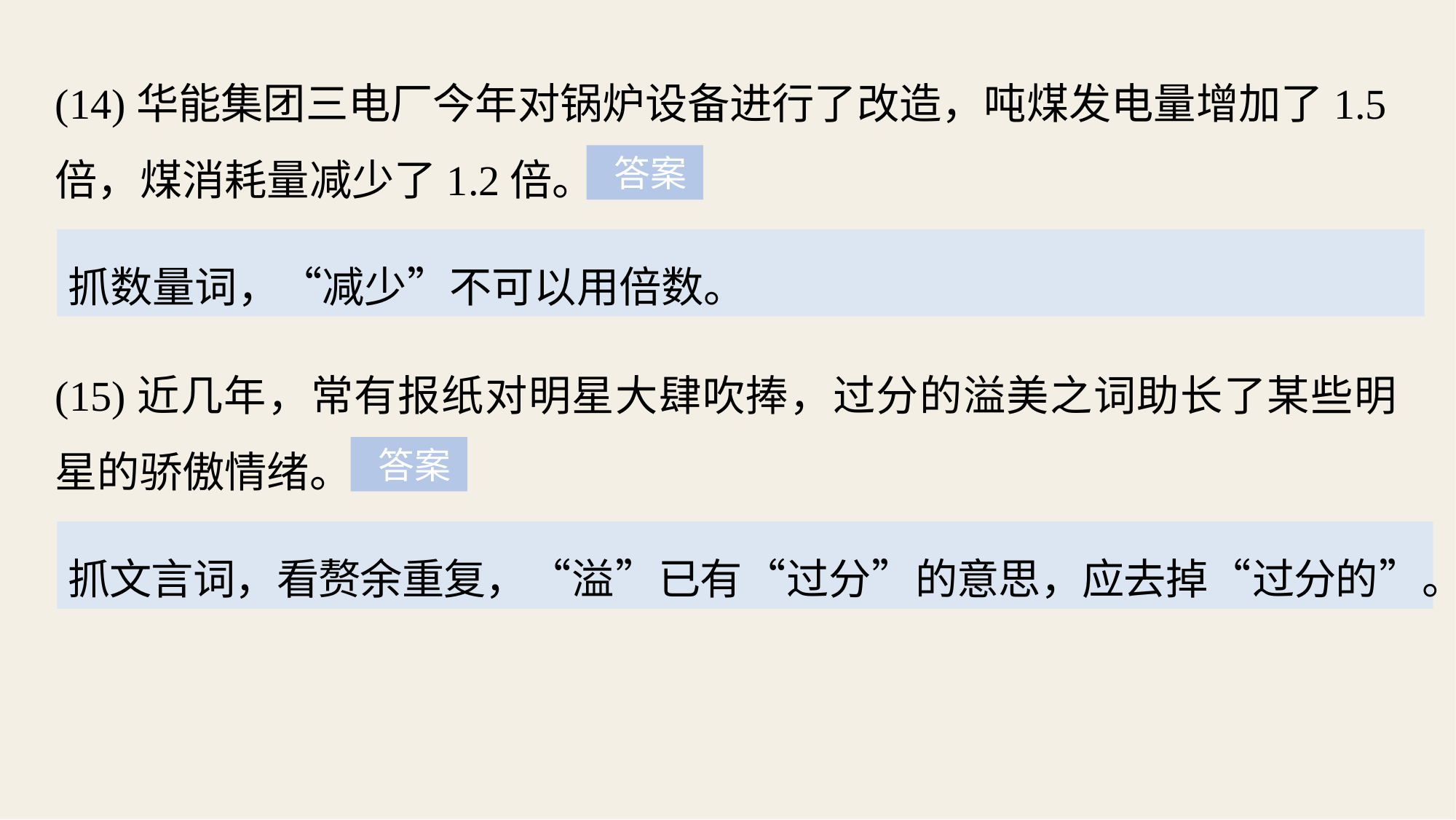

(14)华能集团三电厂今年对锅炉设备进行了改造，吨煤发电量增加了1.5倍，煤消耗量减少了1.2倍。
 答案
抓数量词，“减少”不可以用倍数。
(15)近几年，常有报纸对明星大肆吹捧，过分的溢美之词助长了某些明星的骄傲情绪。
 答案
抓文言词，看赘余重复，“溢”已有“过分”的意思，应去掉“过分的”。